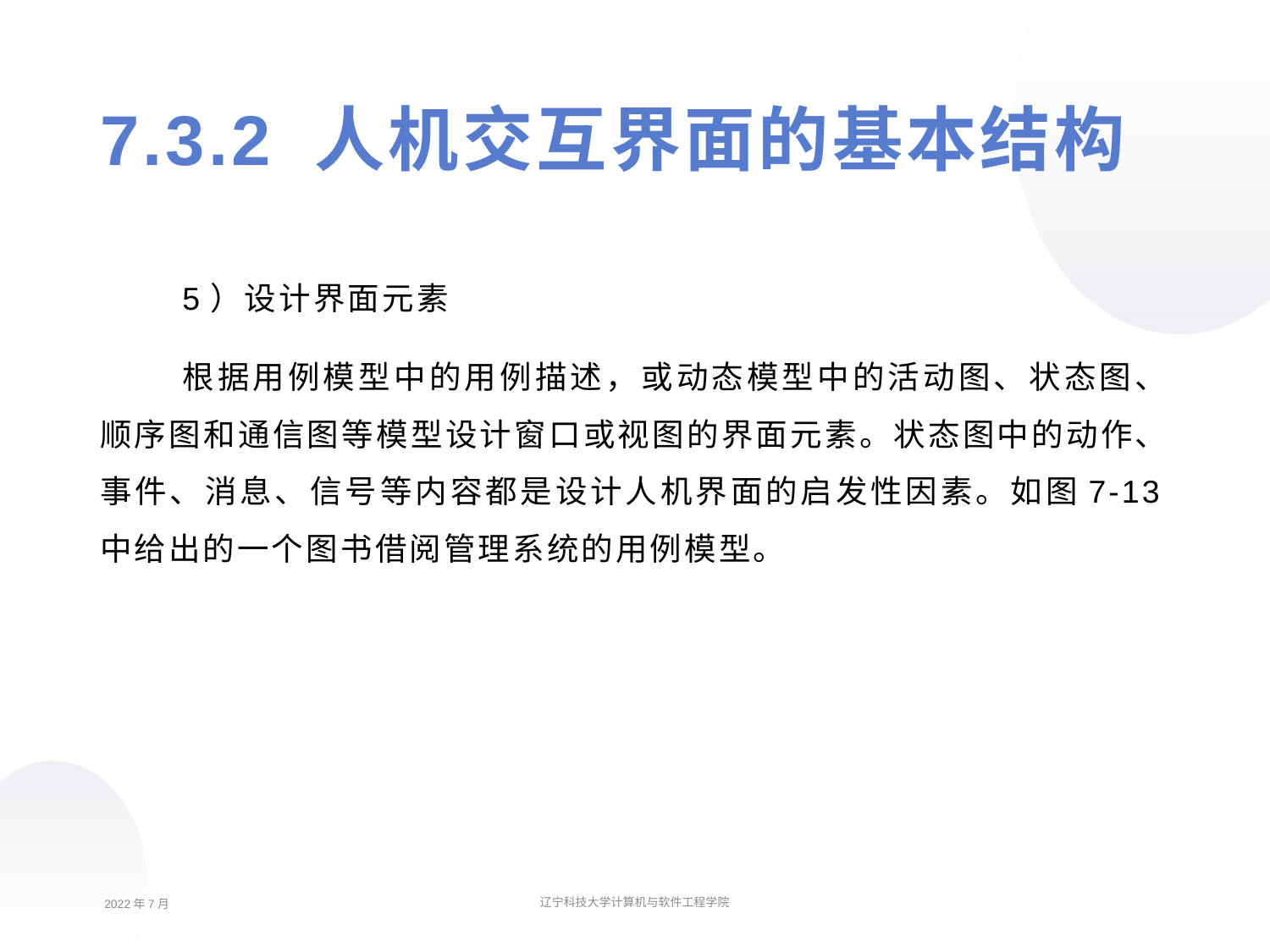

7.3.2 人机交互界面的基本结构
5）设计界面元素
根据用例模型中的用例描述，或动态模型中的活动图、状态图、顺序图和通信图等模型设计窗口或视图的界面元素。状态图中的动作、事件、消息、信号等内容都是设计人机界面的启发性因素。如图7-13中给出的一个图书借阅管理系统的用例模型。

2022年7月
辽宁科技大学计算机与软件工程学院
65